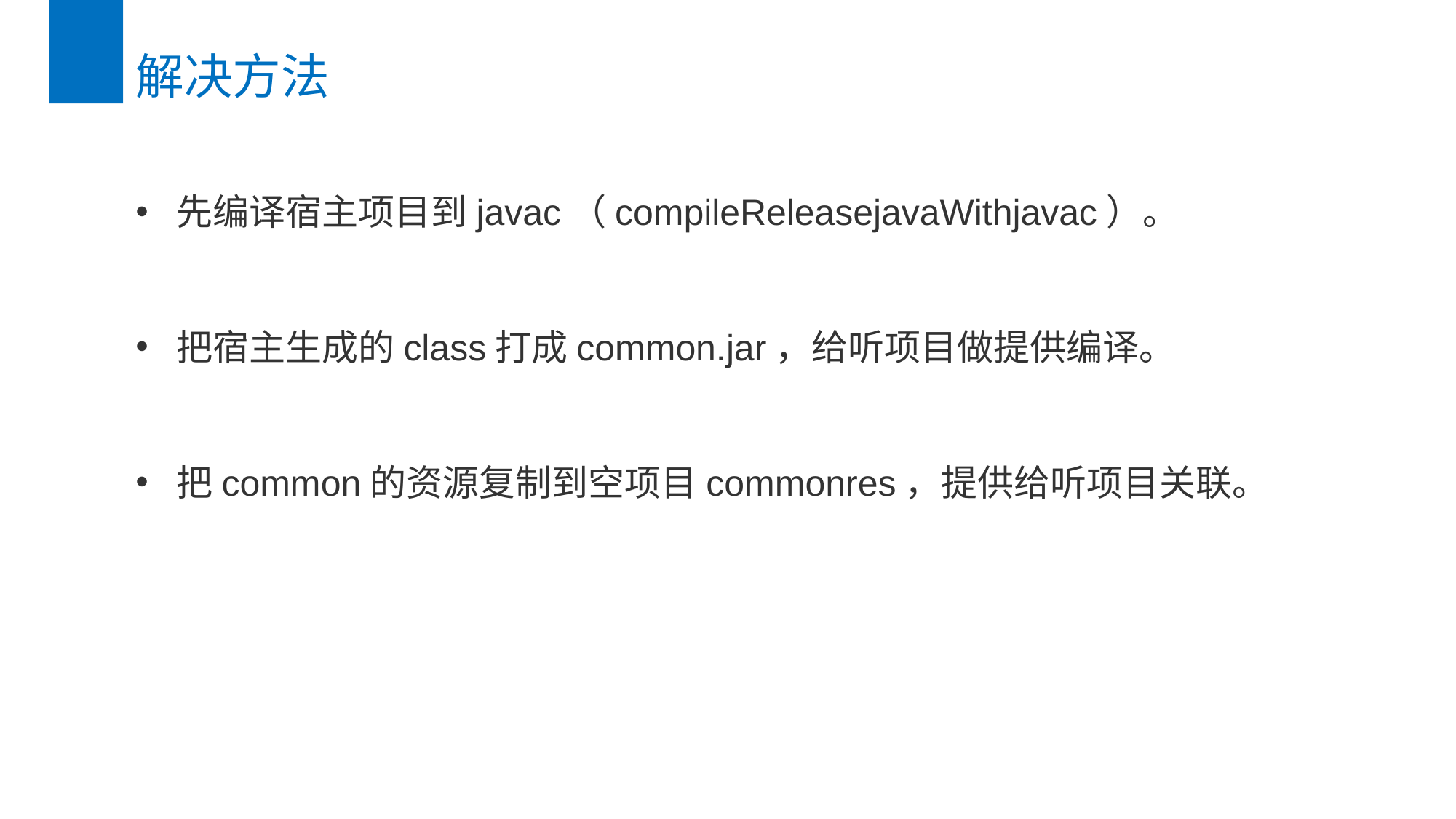

# 解决方法
先编译宿主项目到javac（compileReleasejavaWithjavac）。

把宿主生成的class打成common.jar，给听项目做提供编译。

把common的资源复制到空项目commonres，提供给听项目关联。